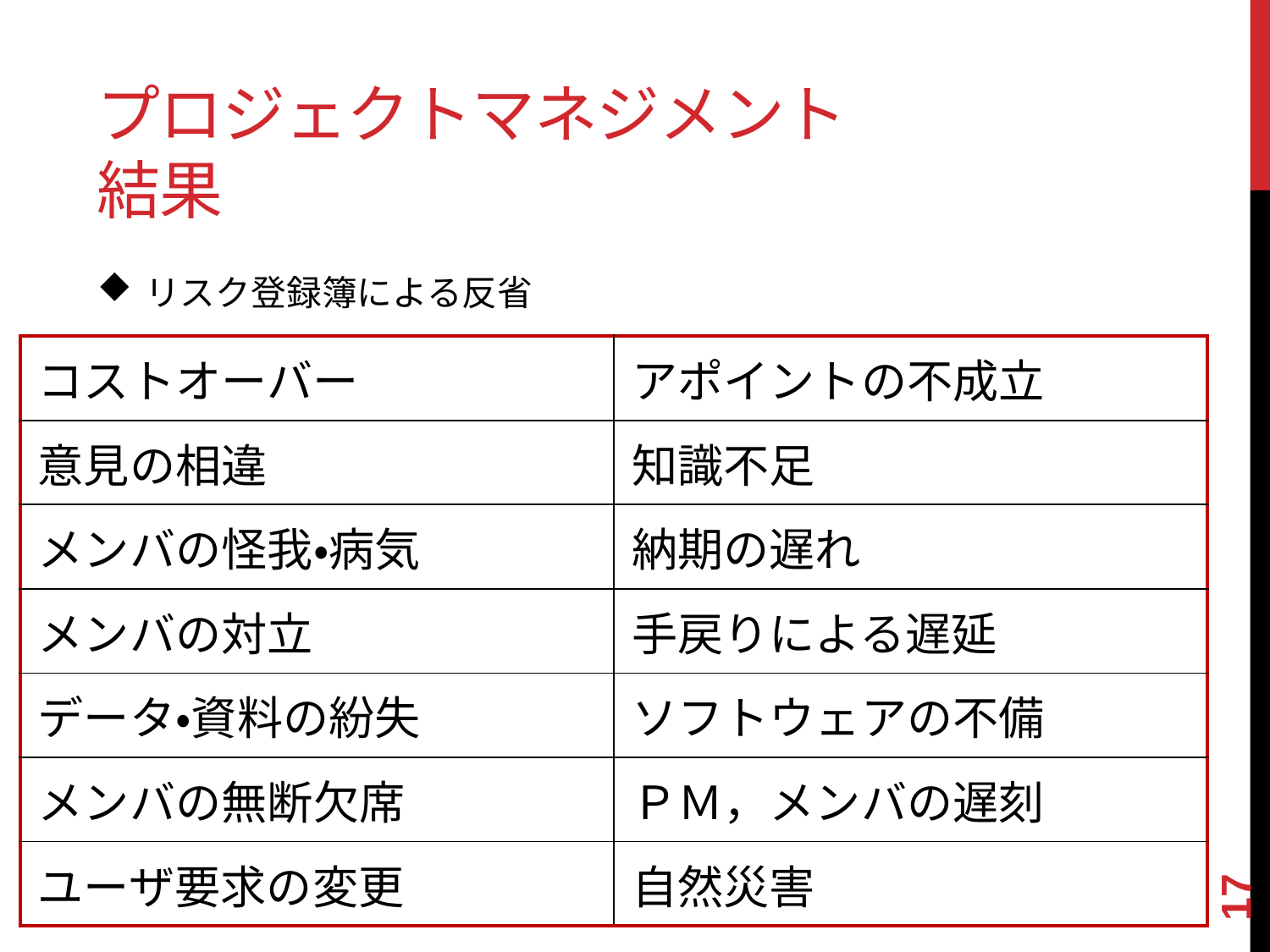

プロジェクトマネジメント結果
リスク登録簿による反省

| コストオーバー | アポイントの不成立 |
| --- | --- |
| 意見の相違 | 知識不足 |
| メンバの怪我・病気 | 納期の遅れ |
| メンバの対立 | 手戻りによる遅延 |
| データ・資料の紛失 | ソフトウェアの不備 |
| メンバの無断欠席 | ＰＭ，メンバの遅刻 |
| ユーザ要求の変更 | 自然災害 |
17